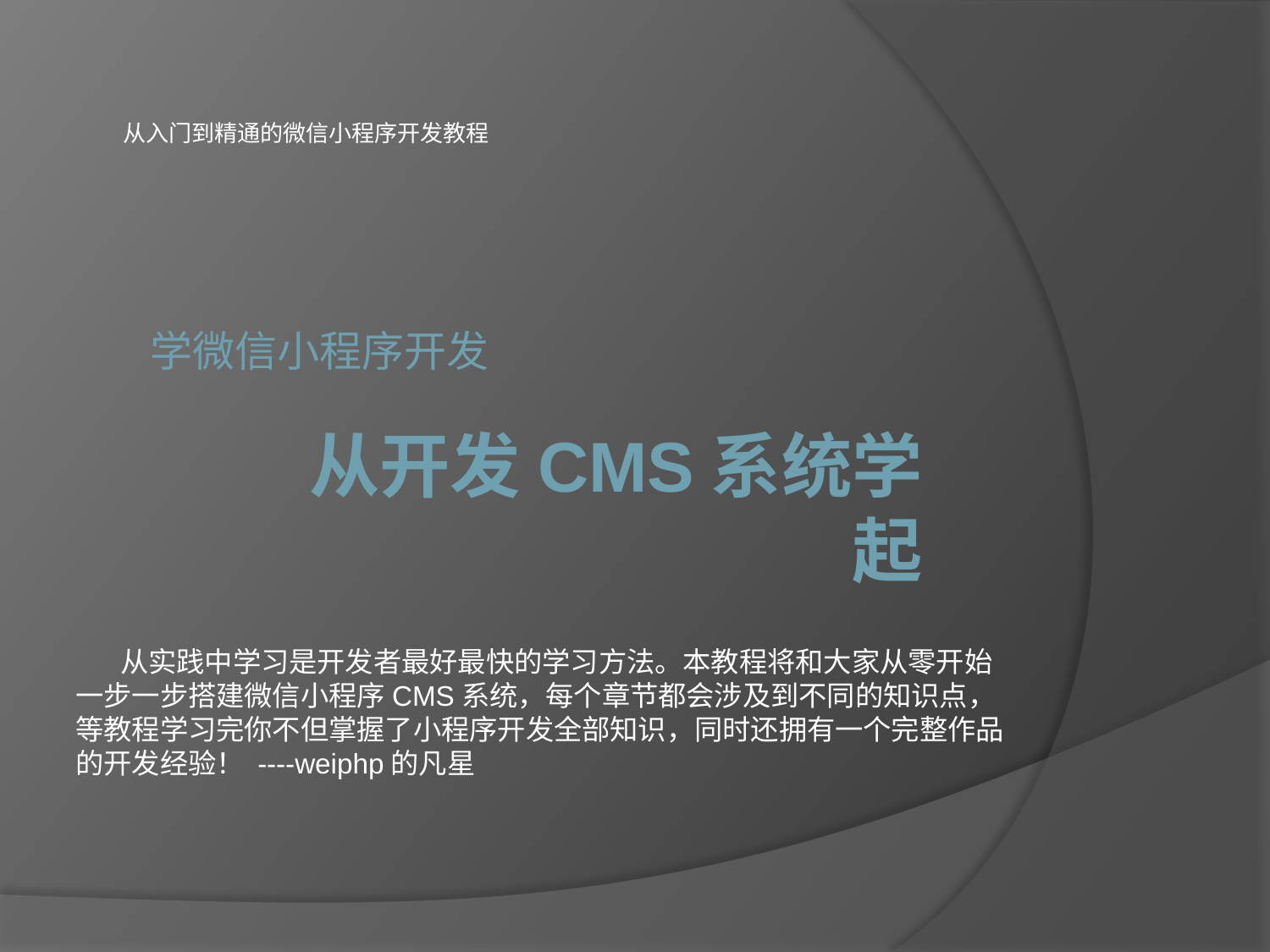

从入门到精通的微信小程序开发教程
学微信小程序开发
# 从开发CMS系统学起
      从实践中学习是开发者最好最快的学习方法。本教程将和大家从零开始
一步一步搭建微信小程序CMS系统，每个章节都会涉及到不同的知识点，
等教程学习完你不但掌握了小程序开发全部知识，同时还拥有一个完整作品
的开发经验！ ----weiphp的凡星